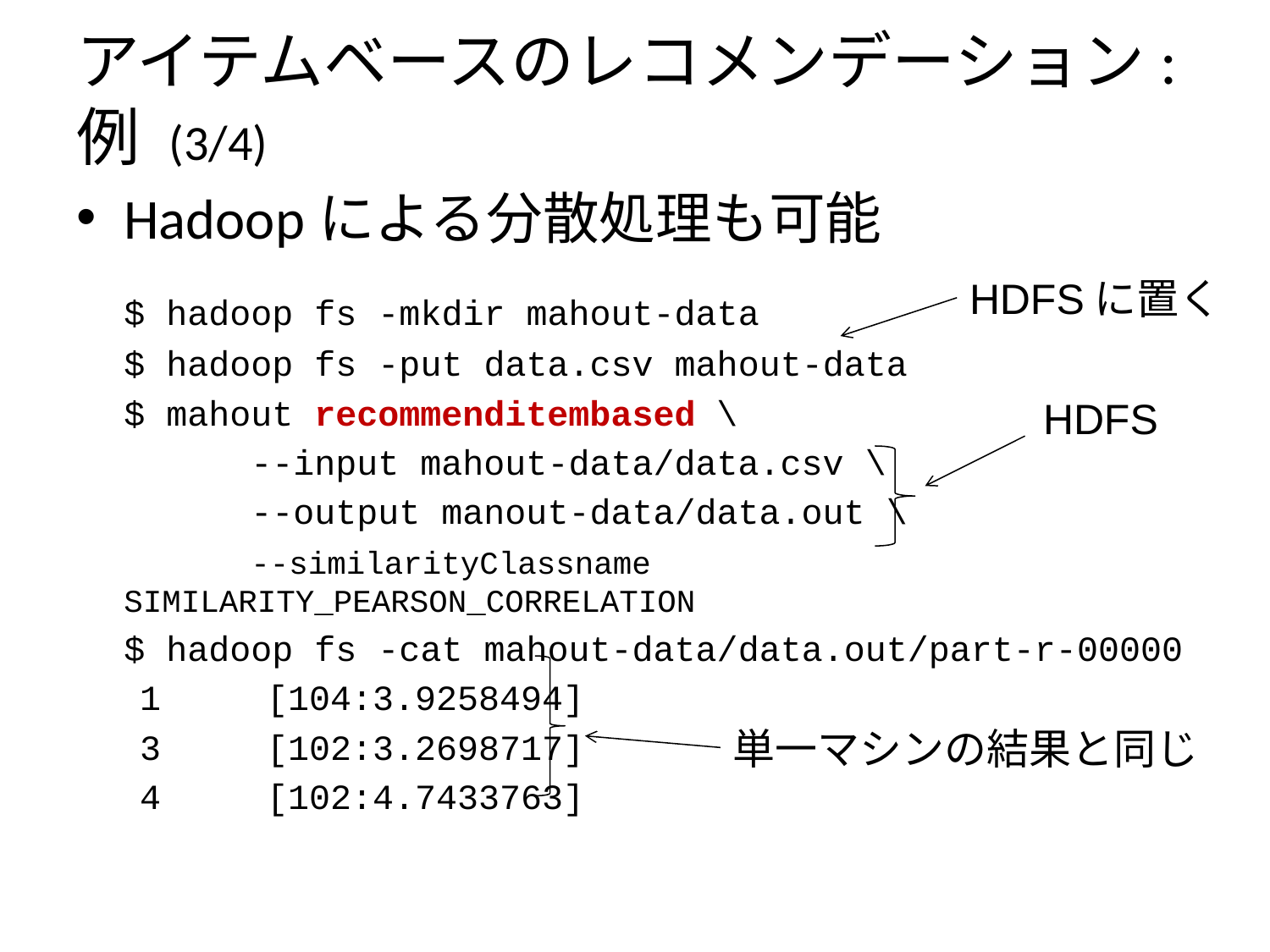

# アイテムベースのレコメンデーション:例 (3/4)
Hadoopによる分散処理も可能

	$ hadoop fs -mkdir mahout-data
	$ hadoop fs -put data.csv mahout-data
	$ mahout recommenditembased \
		--input mahout-data/data.csv \
		--output manout-data/data.out \
		--similarityClassname SIMILARITY_PEARSON_CORRELATION
	$ hadoop fs -cat mahout-data/data.out/part-r-00000
	1	[104:3.9258494]
	3	[102:3.2698717]
	4	[102:4.7433763]
HDFSに置く
HDFS

単一マシンの結果と同じ